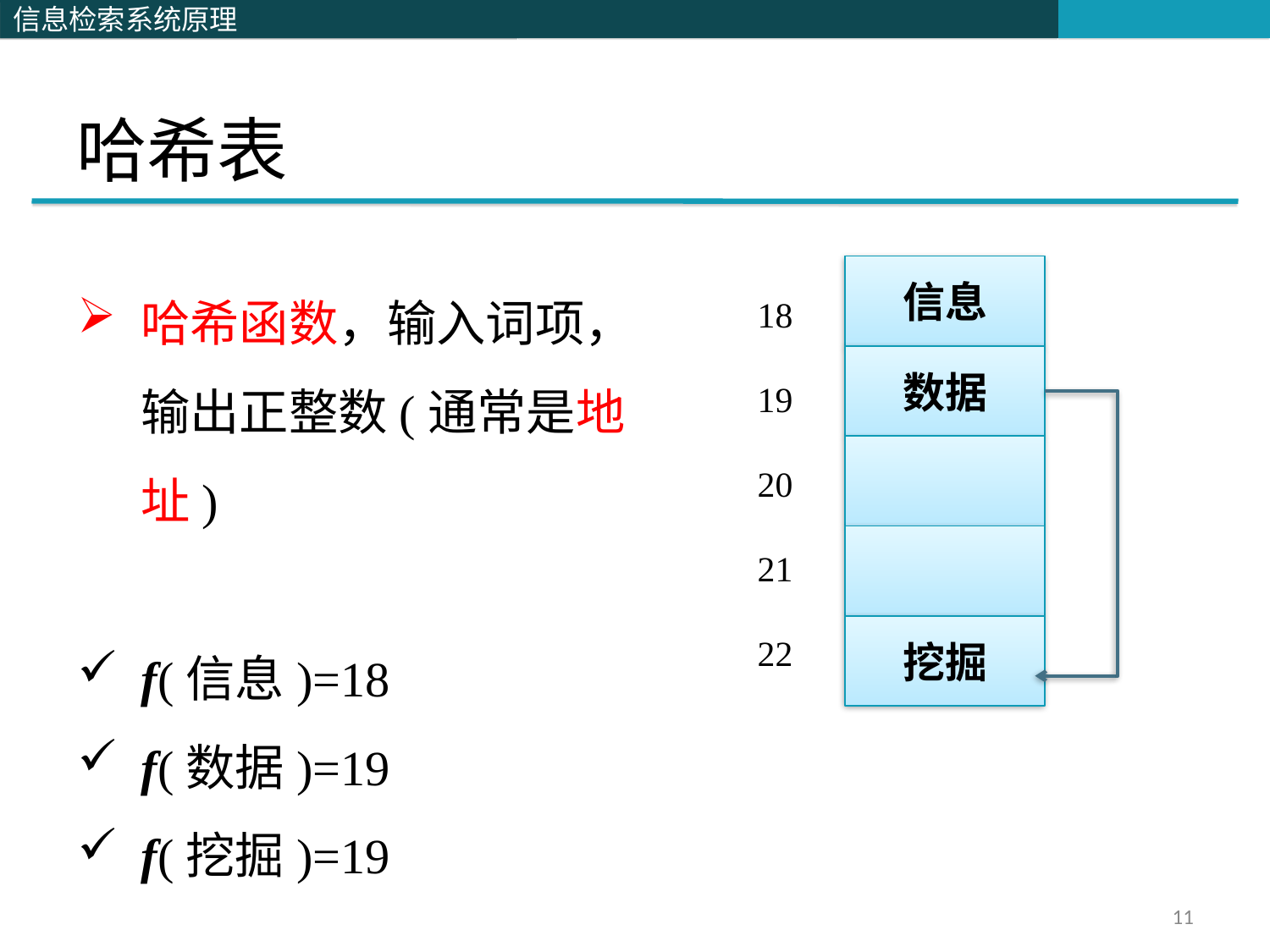

# 哈希表
哈希函数，输入词项，输出正整数(通常是地址)

f(信息)=18
f(数据)=19
f(挖掘)=19
信息
18

19

20

21

22
数据

挖掘
11